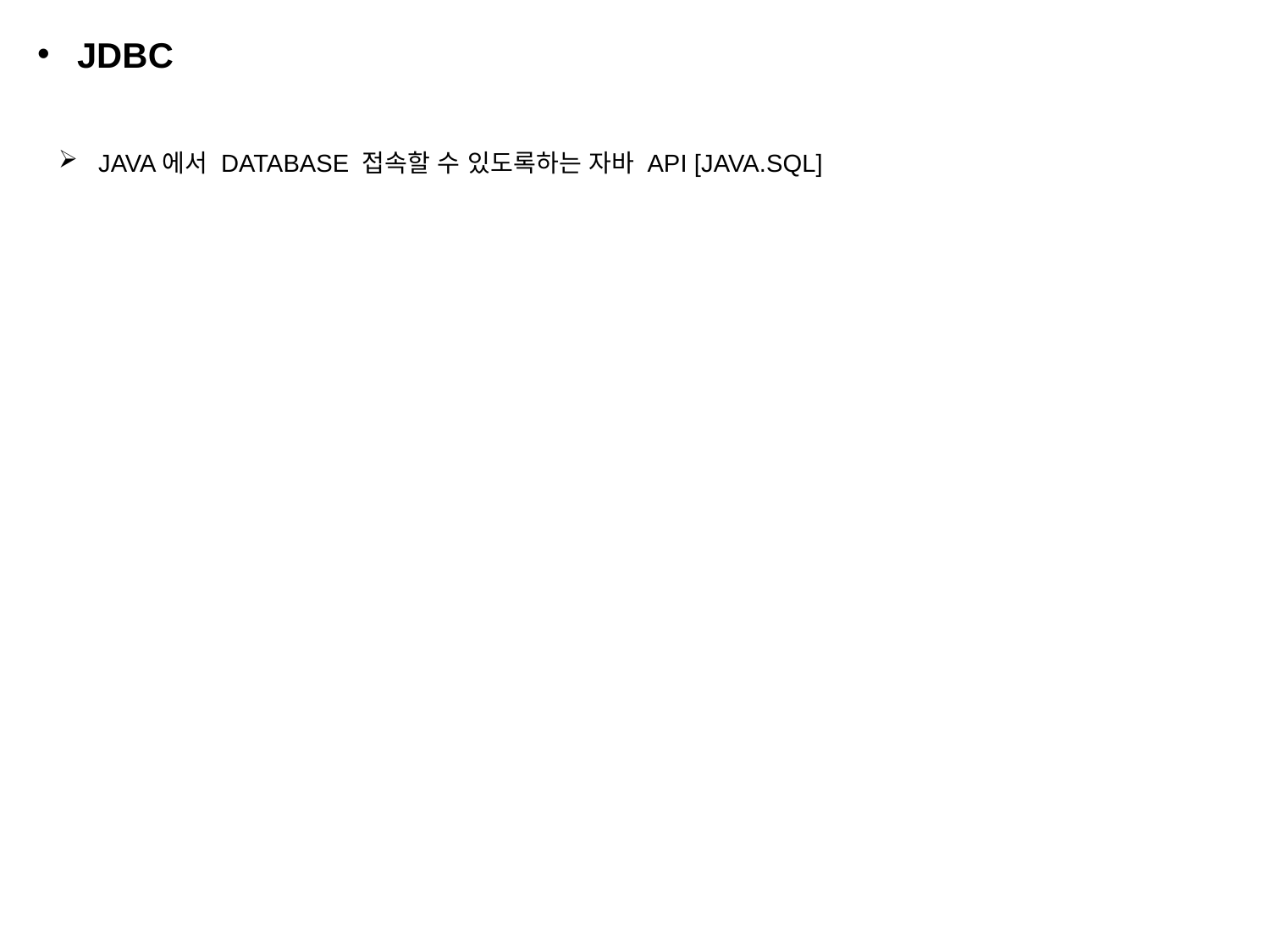

JDBC
JAVA에서 DATABASE 접속할 수 있도록하는 자바 API [JAVA.SQL]